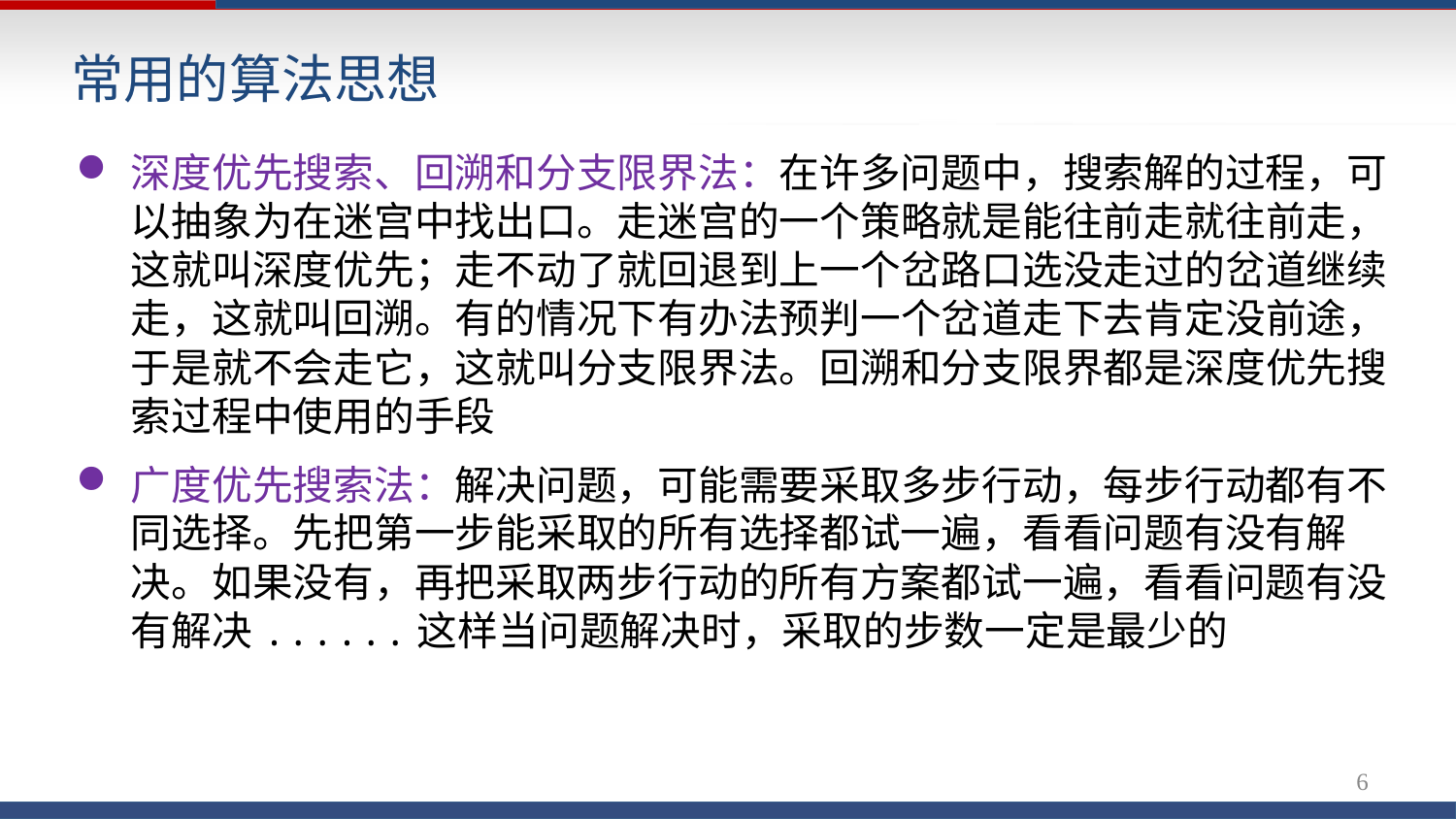

# 常用的算法思想
深度优先搜索、回溯和分支限界法：在许多问题中，搜索解的过程，可以抽象为在迷宫中找出口。走迷宫的一个策略就是能往前走就往前走，这就叫深度优先；走不动了就回退到上一个岔路口选没走过的岔道继续走，这就叫回溯。有的情况下有办法预判一个岔道走下去肯定没前途，于是就不会走它，这就叫分支限界法。回溯和分支限界都是深度优先搜索过程中使用的手段
广度优先搜索法：解决问题，可能需要采取多步行动，每步行动都有不同选择。先把第一步能采取的所有选择都试一遍，看看问题有没有解决。如果没有，再把采取两步行动的所有方案都试一遍，看看问题有没有解决......这样当问题解决时，采取的步数一定是最少的
6